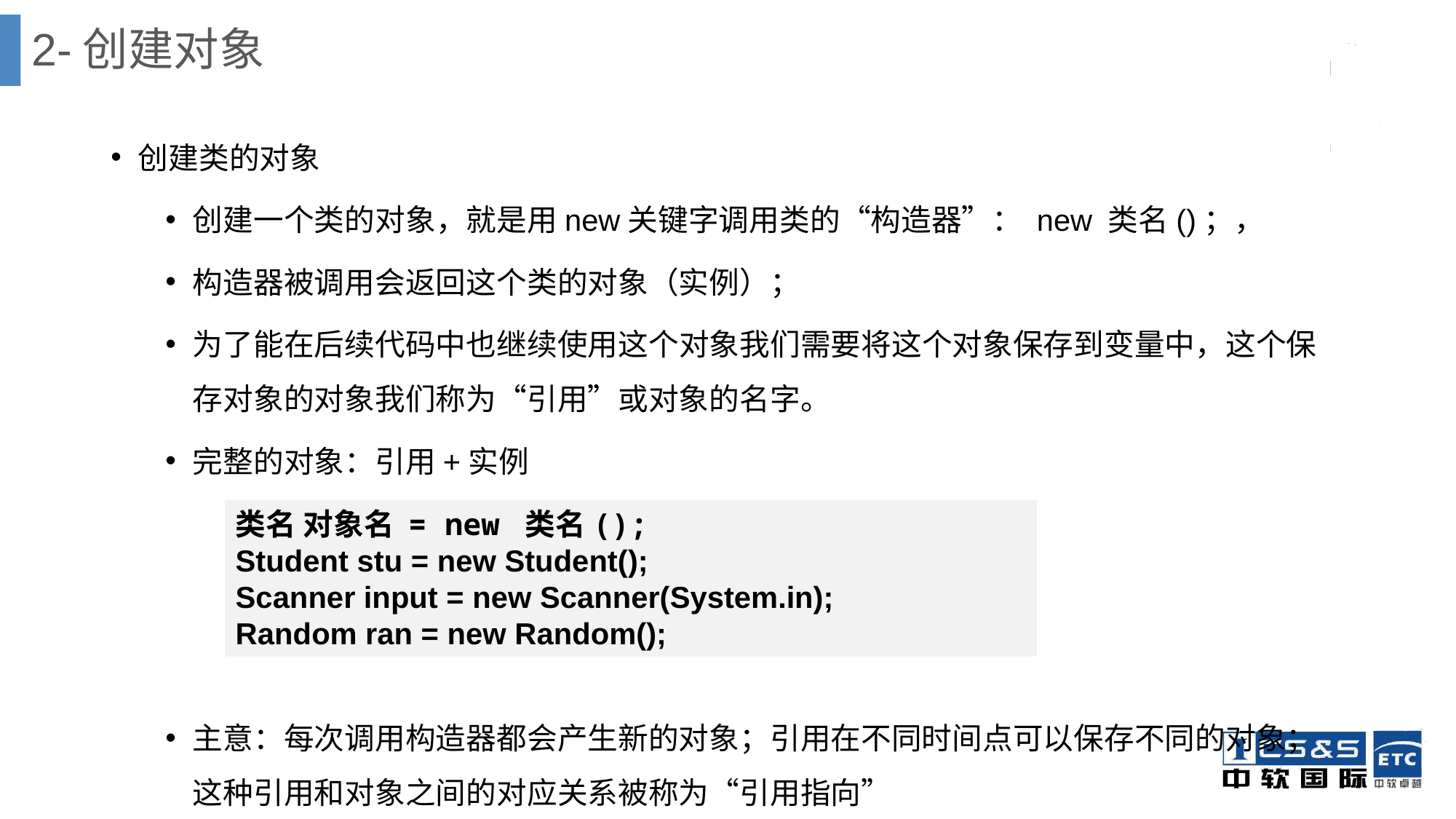

# 2-创建对象
创建类的对象
创建一个类的对象，就是用new关键字调用类的“构造器”： new 类名()；，
构造器被调用会返回这个类的对象（实例）；
为了能在后续代码中也继续使用这个对象我们需要将这个对象保存到变量中，这个保存对象的对象我们称为“引用”或对象的名字。
完整的对象：引用+实例

主意：每次调用构造器都会产生新的对象；引用在不同时间点可以保存不同的对象；这种引用和对象之间的对应关系被称为“引用指向”

类名 对象名 = new 类名();
Student stu = new Student();
Scanner input = new Scanner(System.in);
Random ran = new Random();